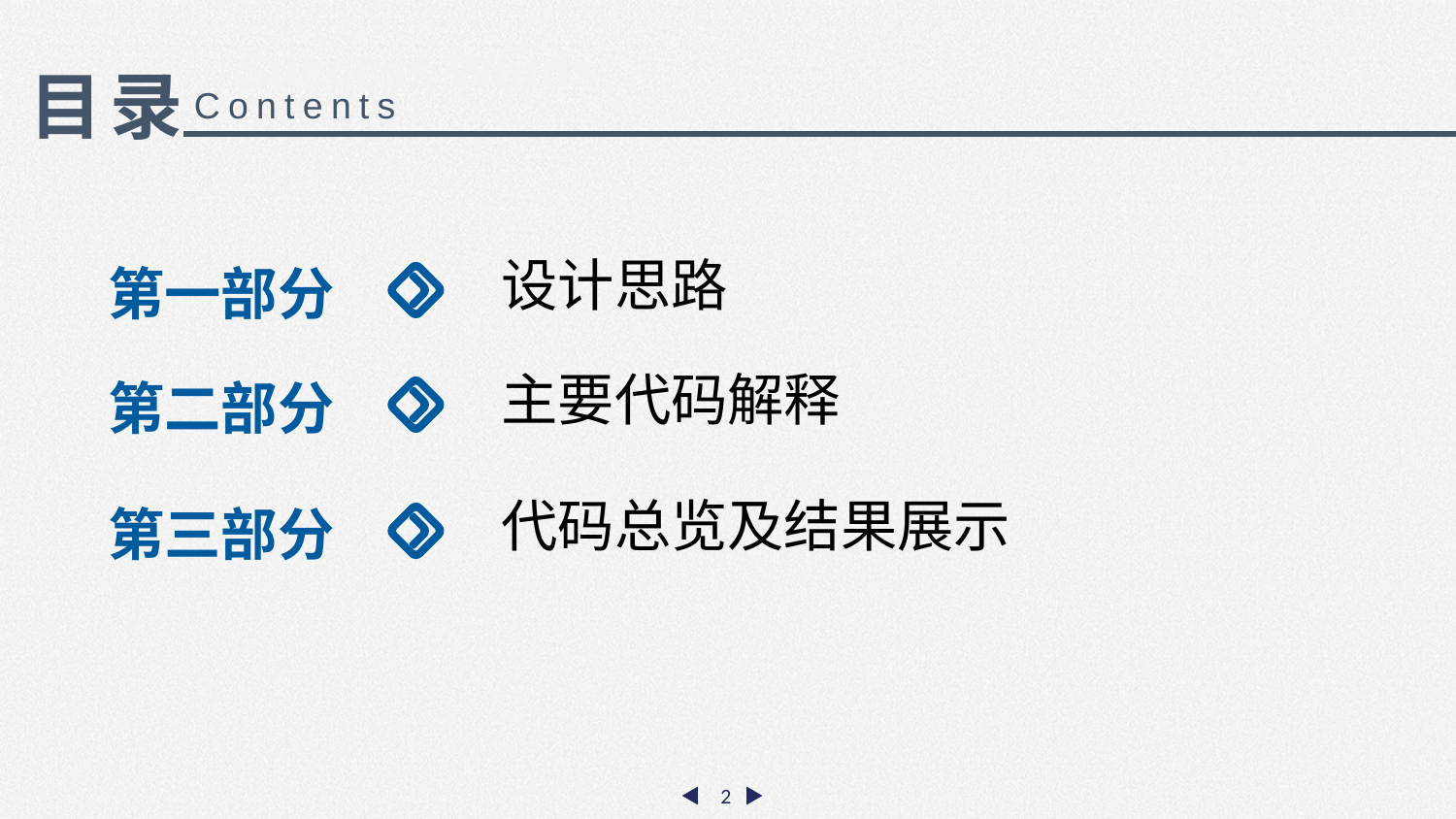

Success Words
目录
Contents
设计思路
第一部分

主要代码解释
第二部分

代码总览及结果展示
第三部分

2